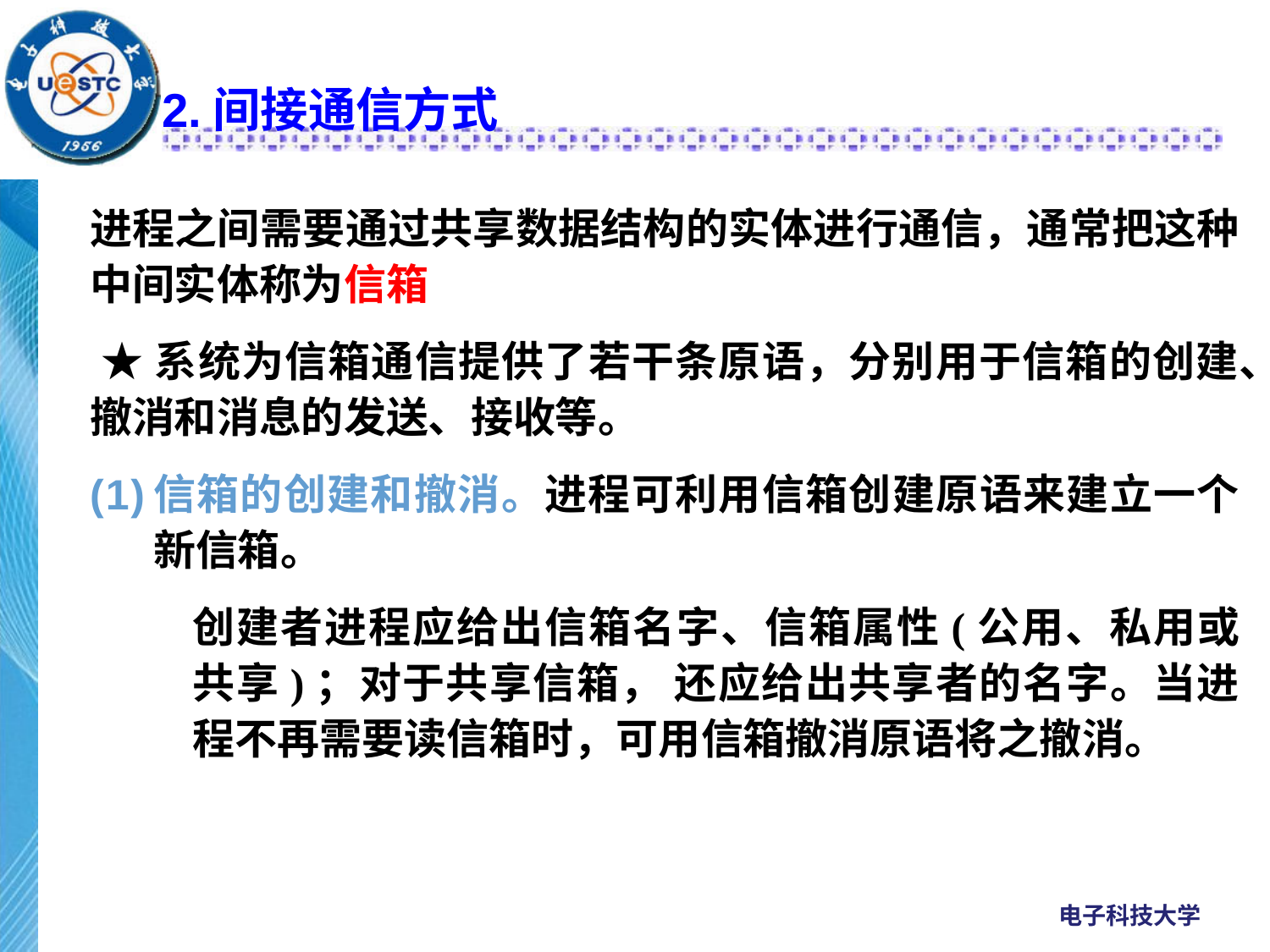

2.间接通信方式
进程之间需要通过共享数据结构的实体进行通信，通常把这种中间实体称为信箱
 ★系统为信箱通信提供了若干条原语，分别用于信箱的创建、撤消和消息的发送、接收等。
信箱的创建和撤消。进程可利用信箱创建原语来建立一个新信箱。
创建者进程应给出信箱名字、信箱属性(公用、私用或共享)；对于共享信箱， 还应给出共享者的名字。当进程不再需要读信箱时，可用信箱撤消原语将之撤消。